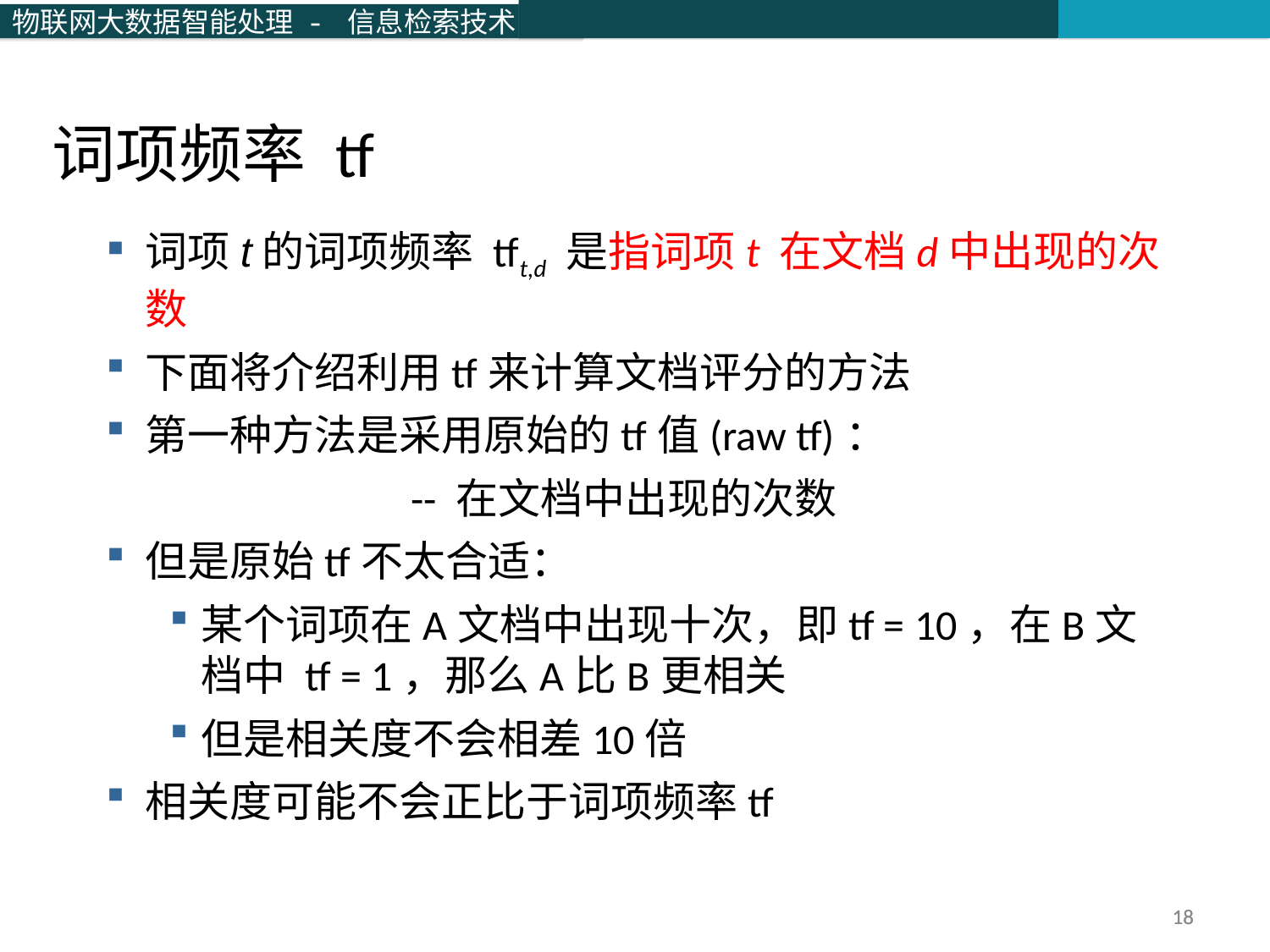

词项频率 tf
词项t的词项频率 tft,d 是指词项t 在文档d中出现的次数
下面将介绍利用tf来计算文档评分的方法
第一种方法是采用原始的tf值(raw tf)：
                                -- 在文档中出现的次数
但是原始tf不太合适：
某个词项在A文档中出现十次，即tf = 10，在B文档中 tf = 1，那么A比B更相关
但是相关度不会相差10倍
相关度可能不会正比于词项频率tf
18
18